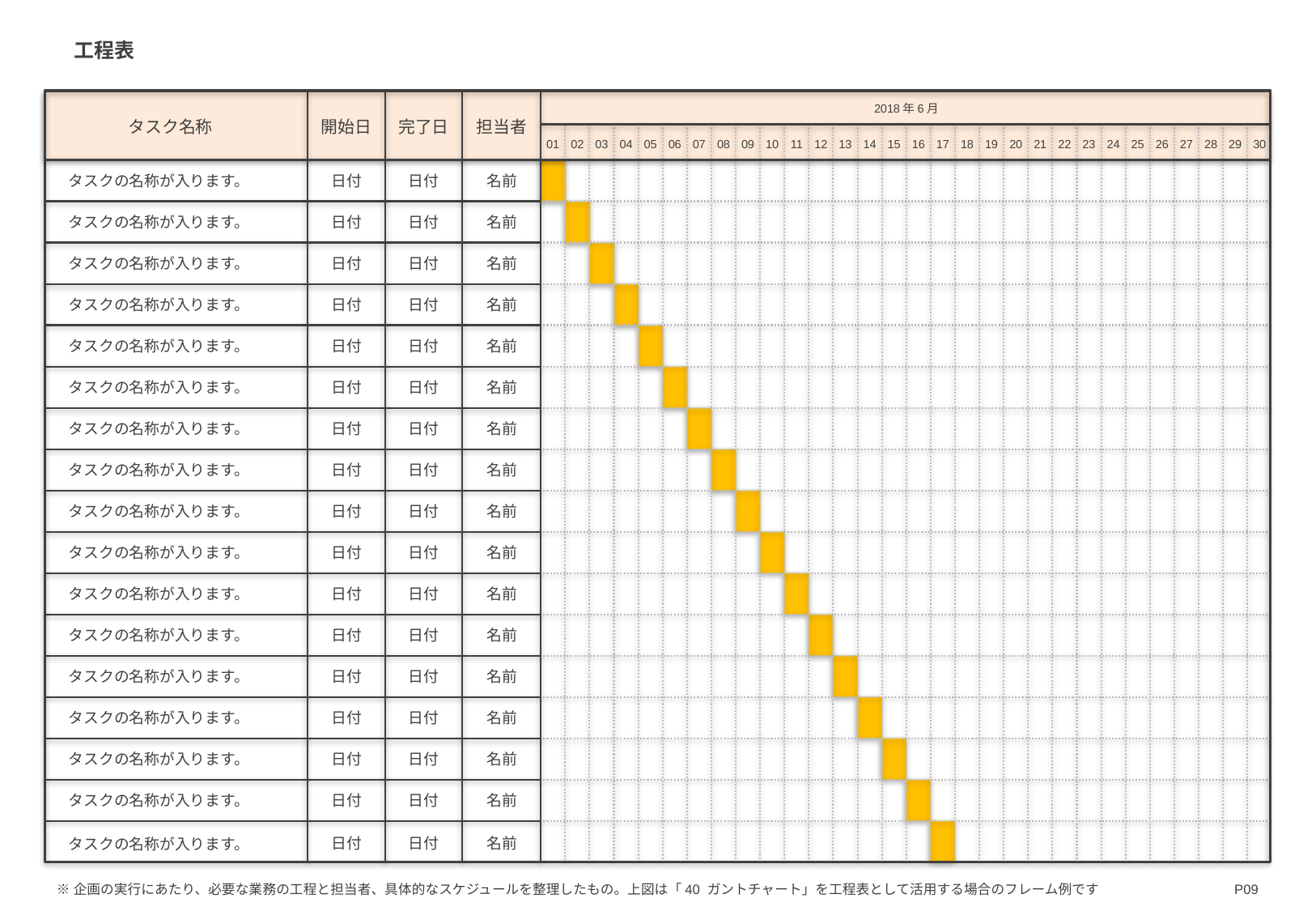

工程表

2018年6月
タスク名称
開始日
完了日
担当者
01
02
03
04
05
06
07
08
09
10
11
12
13
14
15
16
17
18
19
20
21
22
23
24
25
26
27
28
29
30

日付
日付
名前
タスクの名称が入ります。

日付
日付
名前
タスクの名称が入ります。

日付
日付
名前
タスクの名称が入ります。

日付
日付
名前
タスクの名称が入ります。

日付
日付
名前
タスクの名称が入ります。

日付
日付
名前
タスクの名称が入ります。

日付
日付
名前
タスクの名称が入ります。

日付
日付
名前
タスクの名称が入ります。

日付
日付
名前
タスクの名称が入ります。

日付
日付
名前
タスクの名称が入ります。

日付
日付
名前
タスクの名称が入ります。

日付
日付
名前
タスクの名称が入ります。

日付
日付
名前
タスクの名称が入ります。

日付
日付
名前
タスクの名称が入ります。

日付
日付
名前
タスクの名称が入ります。

日付
日付
名前
タスクの名称が入ります。

日付
日付
名前
タスクの名称が入ります。
※企画の実行にあたり、必要な業務の工程と担当者、具体的なスケジュールを整理したもの。上図は「40 ガントチャート」を工程表として活用する場合のフレーム例です
P09